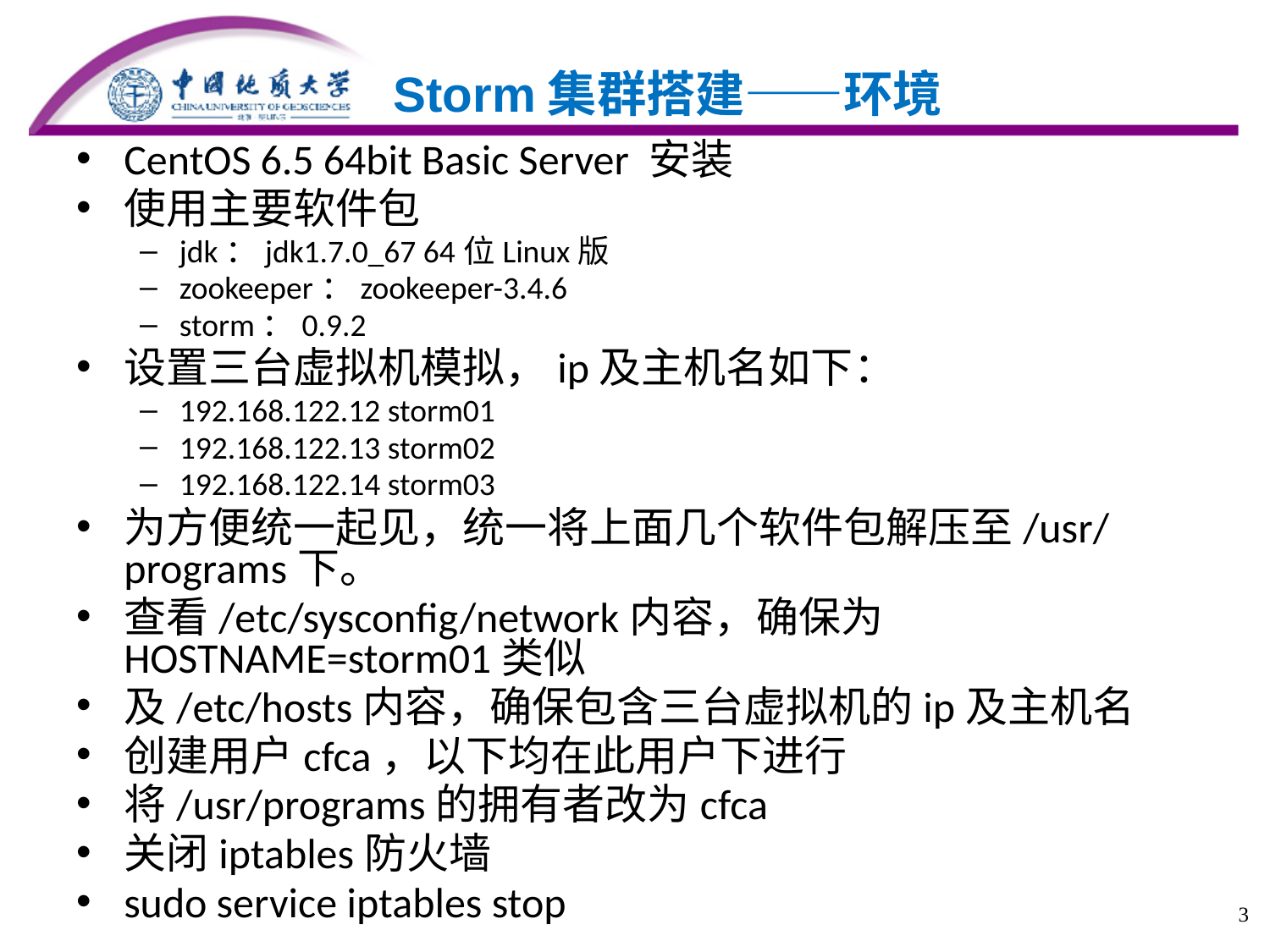

Storm集群搭建——环境
CentOS 6.5 64bit Basic Server 安装
使用主要软件包
jdk：jdk1.7.0_67 64位Linux版
zookeeper：zookeeper-3.4.6
storm：0.9.2
设置三台虚拟机模拟，ip及主机名如下：
192.168.122.12 storm01
192.168.122.13 storm02
192.168.122.14 storm03
为方便统一起见，统一将上面几个软件包解压至/usr/programs下。
查看/etc/sysconfig/network内容，确保为HOSTNAME=storm01类似
及/etc/hosts内容，确保包含三台虚拟机的ip及主机名
创建用户cfca，以下均在此用户下进行
将/usr/programs的拥有者改为cfca
关闭iptables防火墙
sudo service iptables stop